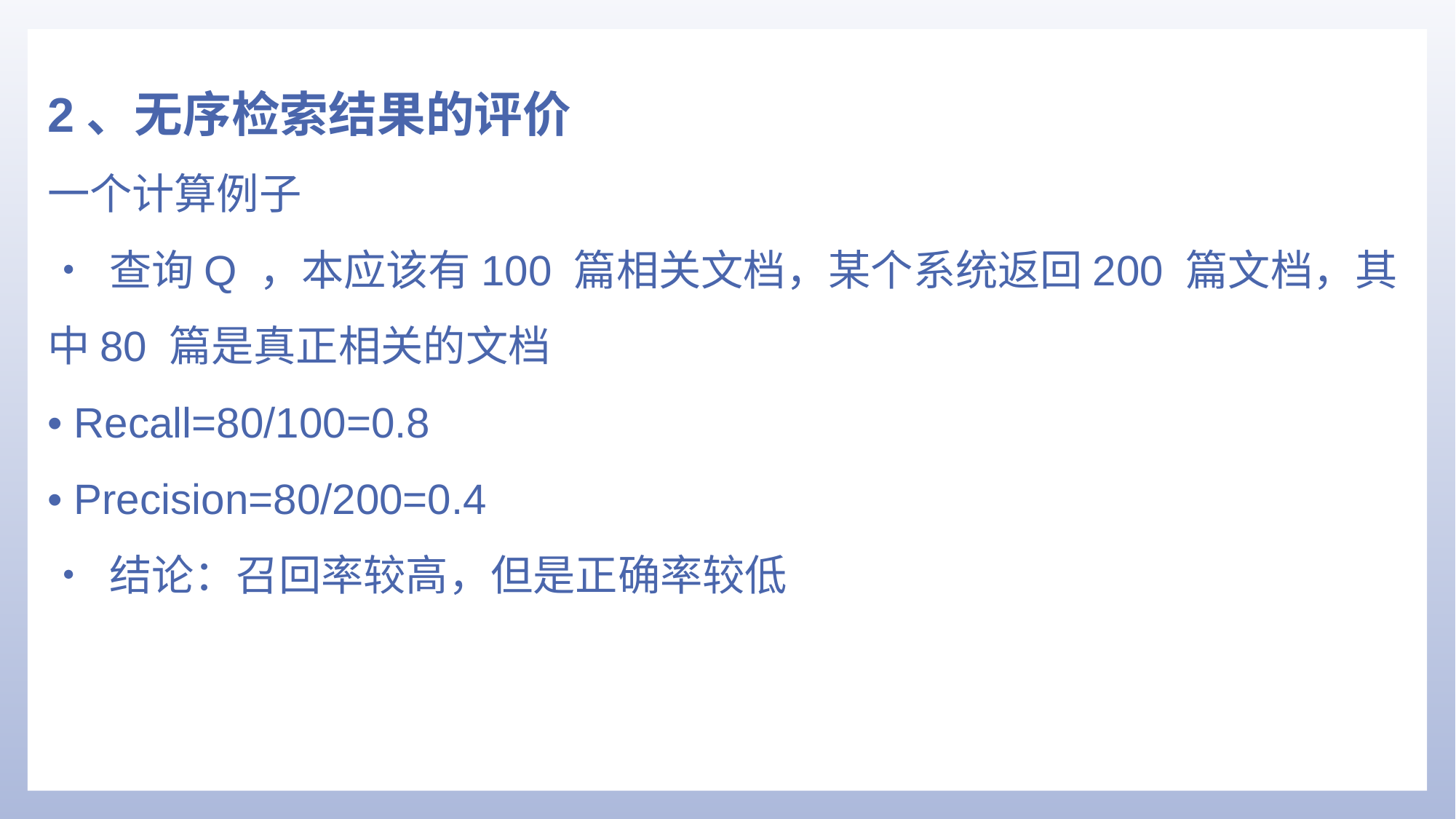

2、无序检索结果的评价
一个计算例子
• 查询Q ，本应该有100 篇相关文档，某个系统返回200 篇文档，其中80 篇是真正相关的文档
• Recall=80/100=0.8
• Precision=80/200=0.4
• 结论：召回率较高，但是正确率较低